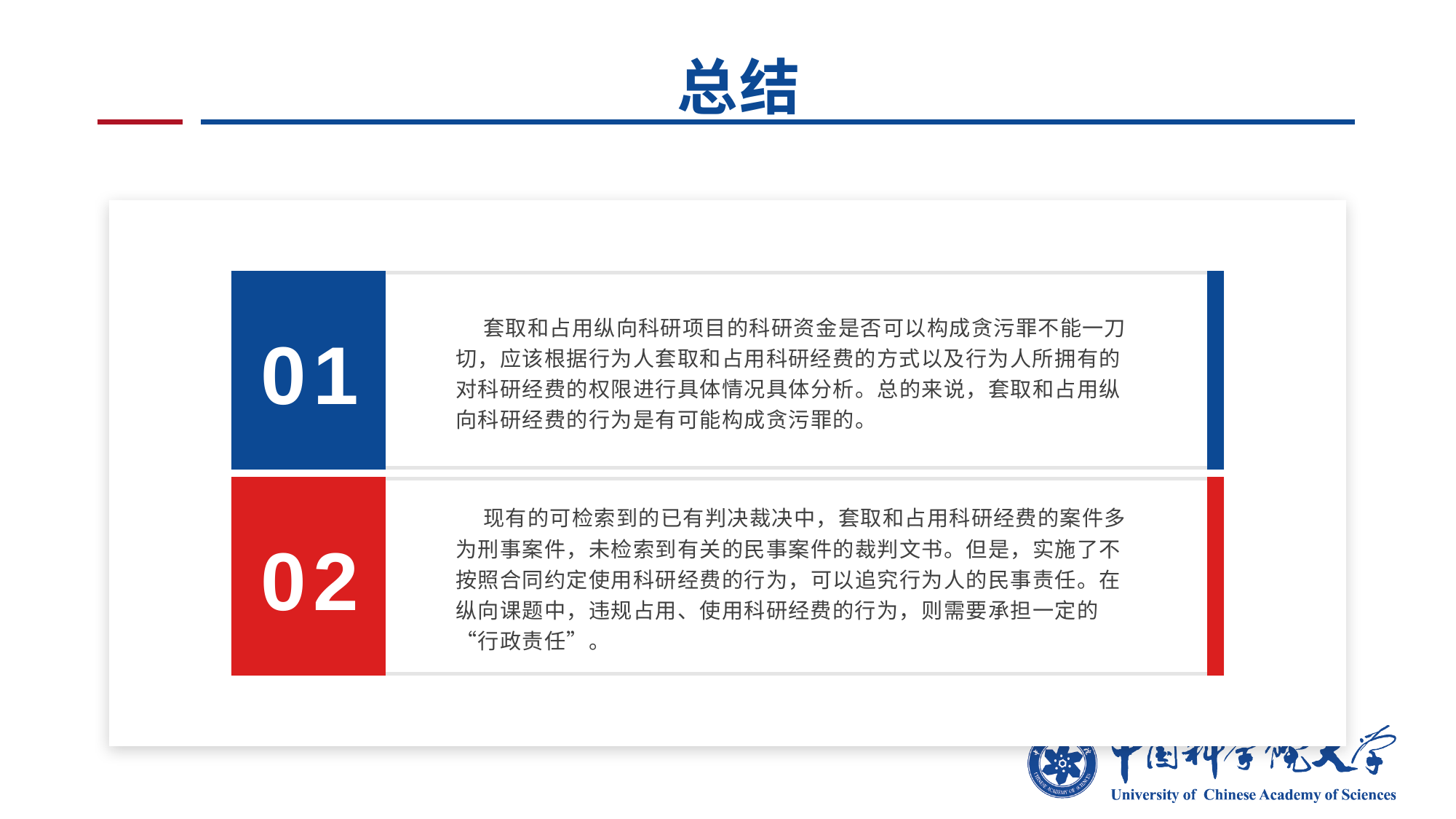

总结

    套取和占用纵向科研项目的科研资金是否可以构成贪污罪不能一刀切，应该根据行为人套取和占用科研经费的方式以及行为人所拥有的对科研经费的权限进行具体情况具体分析。总的来说，套取和占用纵向科研经费的行为是有可能构成贪污罪的。
01

    现有的可检索到的已有判决裁决中，套取和占用科研经费的案件多为刑事案件，未检索到有关的民事案件的裁判文书。但是，实施了不按照合同约定使用科研经费的行为，可以追究行为人的民事责任。在纵向课题中，违规占用、使用科研经费的行为，则需要承担一定的“行政责任”。
02